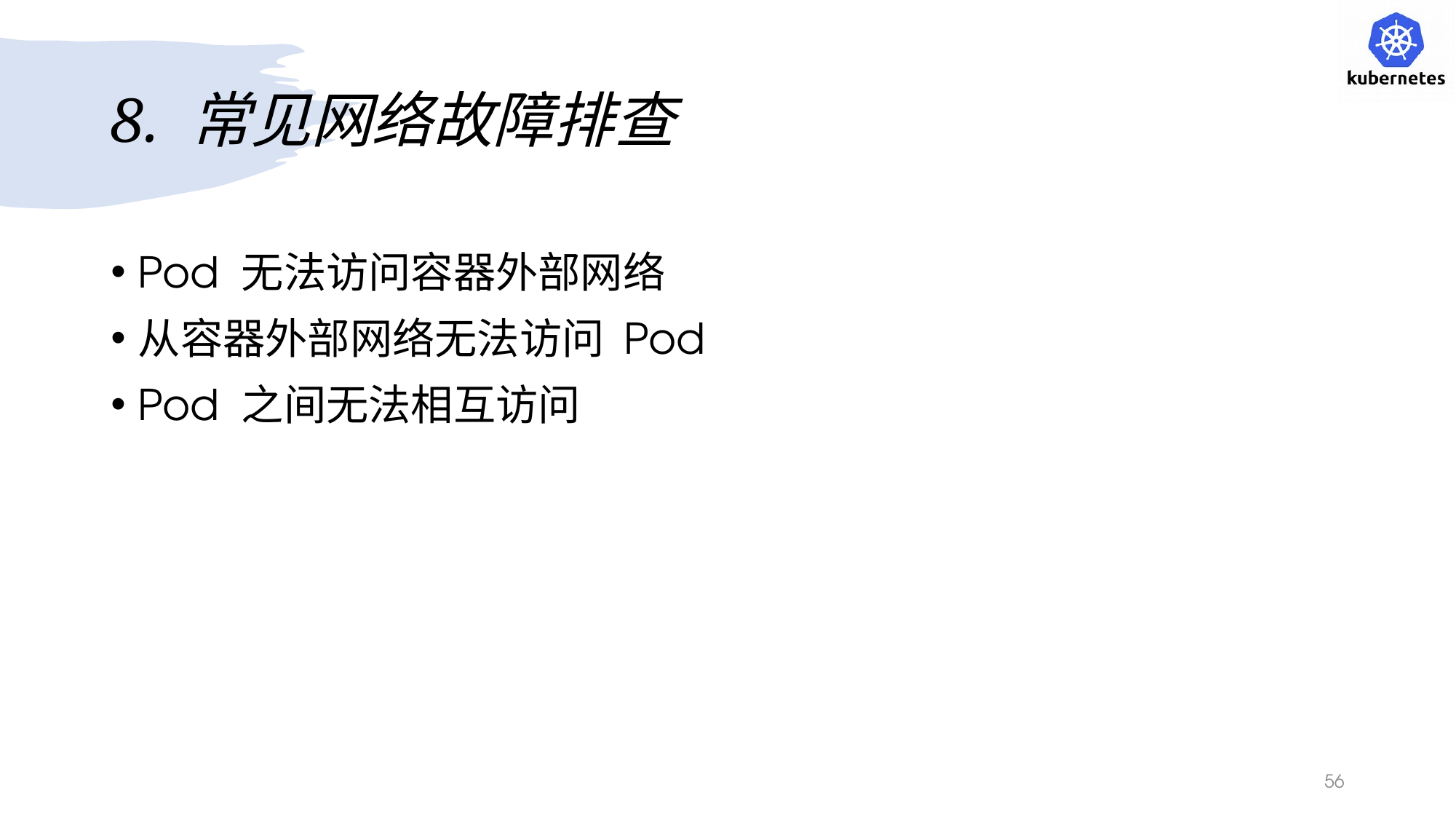

# 8. 常见网络故障排查
Pod 无法访问容器外部网络
从容器外部网络无法访问 Pod
Pod 之间无法相互访问

56